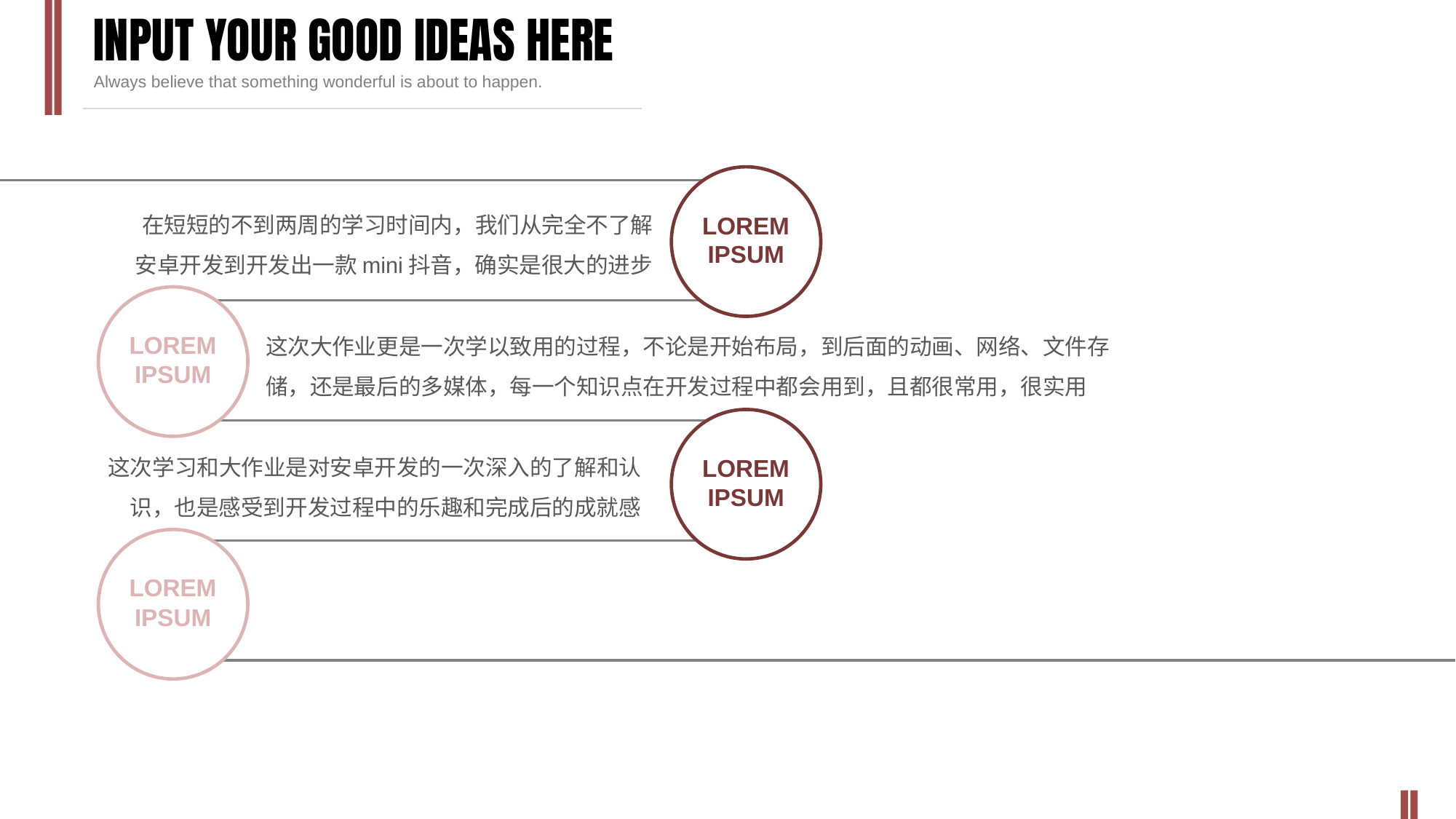

INPUT YOUR GOOD IDEAS HERE
Always believe that something wonderful is about to happen.

在短短的不到两周的学习时间内，我们从完全不了解安卓开发到开发出一款mini抖音，确实是很大的进步
LOREM
IPSUM

这次大作业更是一次学以致用的过程，不论是开始布局，到后面的动画、网络、文件存储，还是最后的多媒体，每一个知识点在开发过程中都会用到，且都很常用，很实用
LOREM
IPSUM

这次学习和大作业是对安卓开发的一次深入的了解和认识，也是感受到开发过程中的乐趣和完成后的成就感
LOREM
IPSUM

LOREM
IPSUM